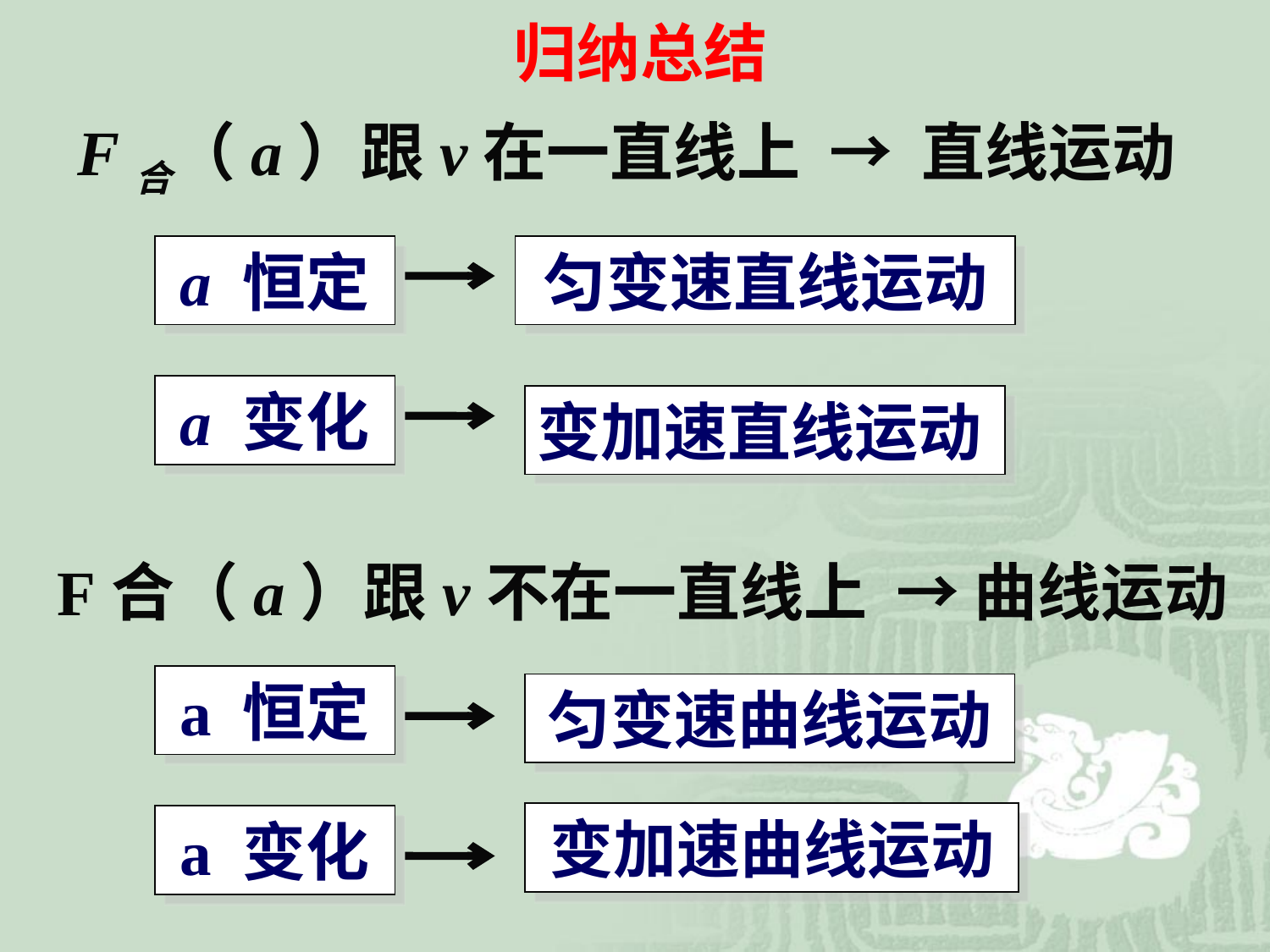

# 归纳总结
F合（a）跟v在一直线上  →  直线运动
a 恒定
匀变速直线运动

a 变化
变加速直线运动

F合（a）跟v不在一直线上  → 曲线运动
a 恒定
匀变速曲线运动

变加速曲线运动
a 变化